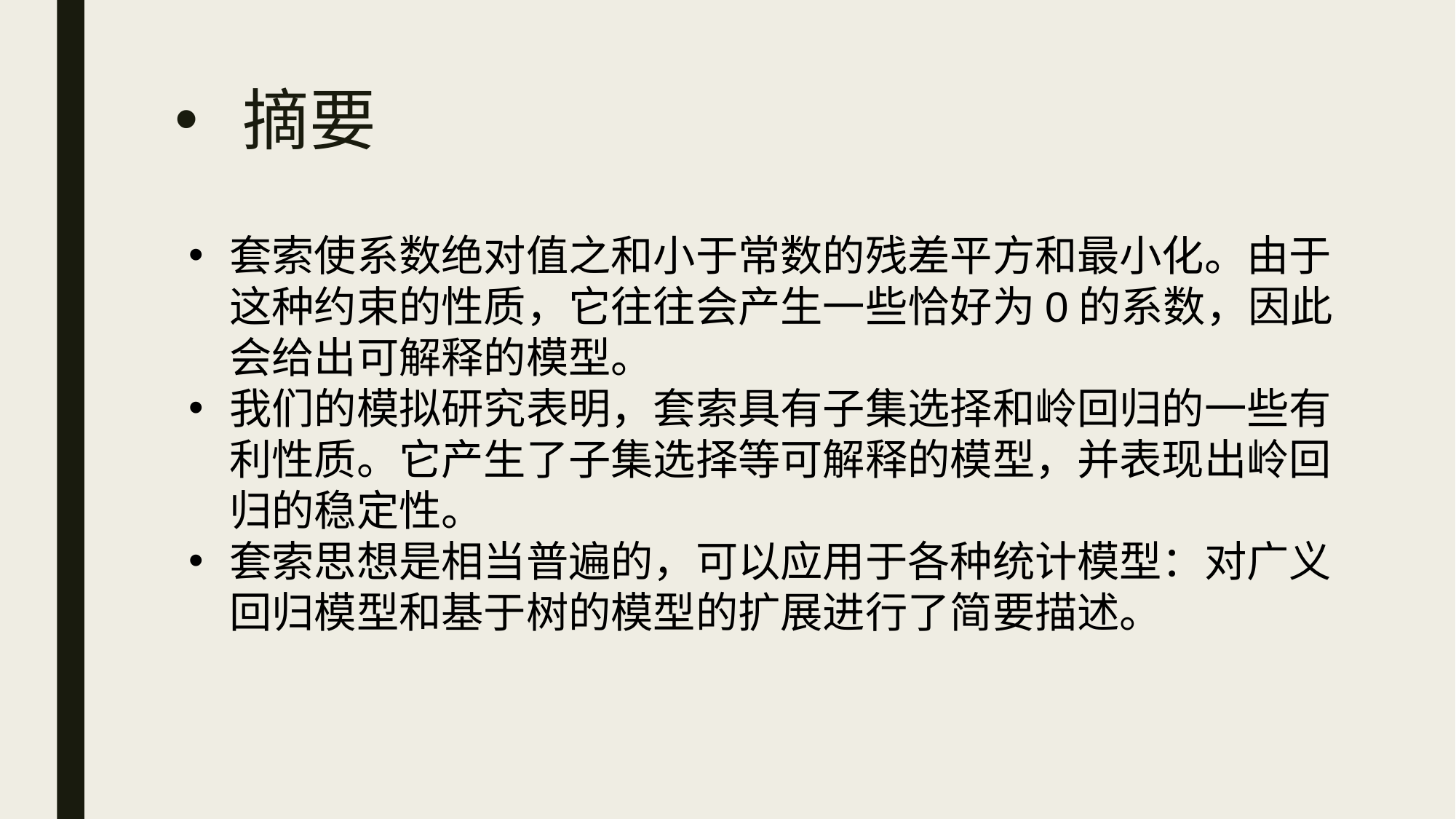

# 摘要
套索使系数绝对值之和小于常数的残差平方和最小化。由于这种约束的性质，它往往会产生一些恰好为0的系数，因此会给出可解释的模型。
我们的模拟研究表明，套索具有子集选择和岭回归的一些有利性质。它产生了子集选择等可解释的模型，并表现出岭回归的稳定性。
套索思想是相当普遍的，可以应用于各种统计模型：对广义回归模型和基于树的模型的扩展进行了简要描述。